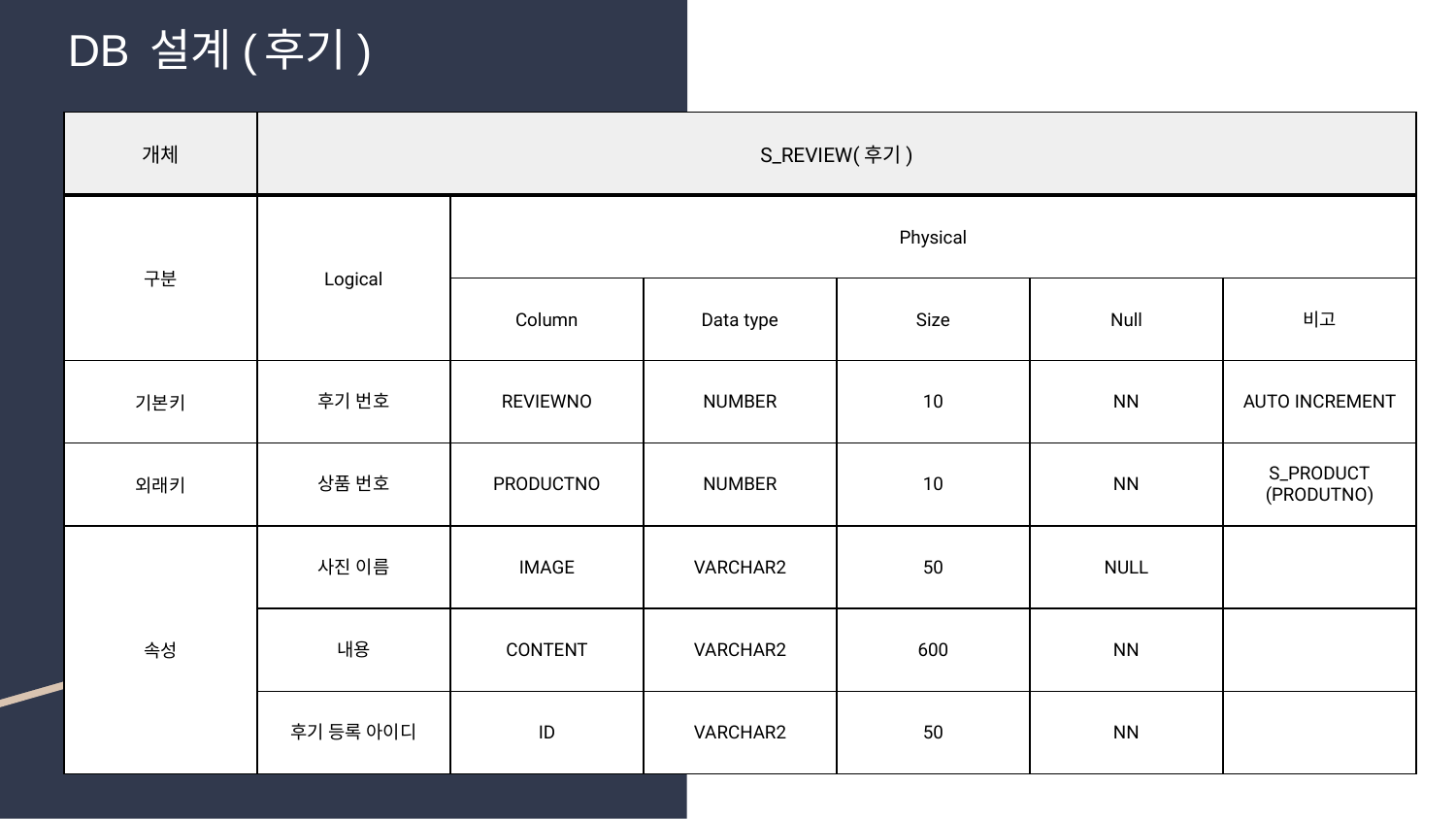

# DB 설계(후기)
| 개체 | S\_REVIEW(후기) |  |  |  |  |  |
| --- | --- | --- | --- | --- | --- | --- |
| 구분 | Logical | Physical |  |  |  |  |
|  |  | Column | Data type | Size | Null | 비고 |
| 기본키 | 후기 번호 | REVIEWNO | NUMBER | 10 | NN | AUTO INCREMENT |
| 외래키 | 상품 번호 | PRODUCTNO | NUMBER | 10 | NN | S\_PRODUCT (PRODUTNO) |
| 속성 | 사진 이름 | IMAGE | VARCHAR2 | 50 | NULL |  |
|  | 내용 | CONTENT | VARCHAR2 | 600 | NN |  |
|  | 후기 등록 아이디 | ID | VARCHAR2 | 50 | NN |  |